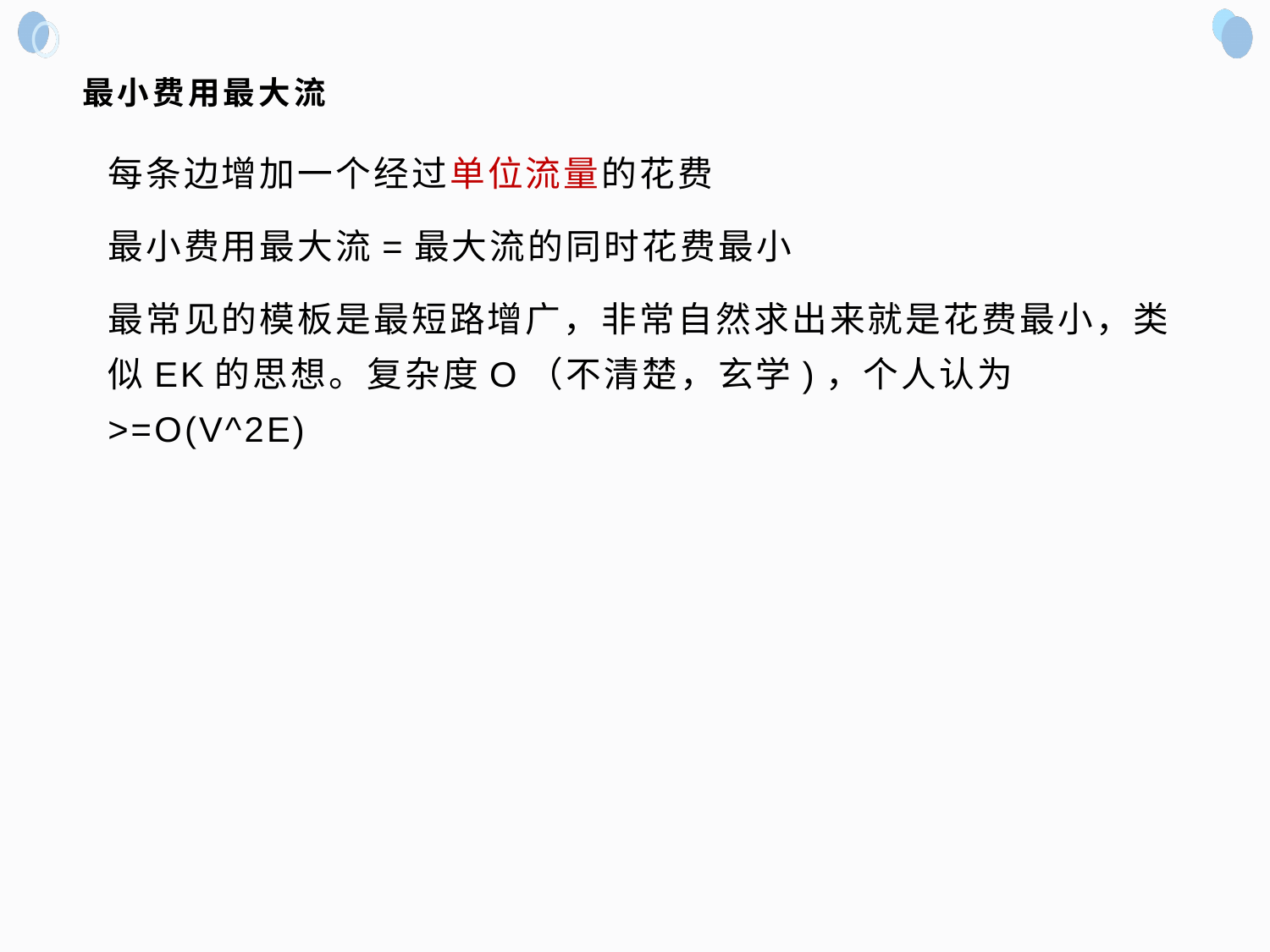

# 最小费用最大流
每条边增加一个经过单位流量的花费
最小费用最大流=最大流的同时花费最小
最常见的模板是最短路增广，非常自然求出来就是花费最小，类似EK的思想。复杂度O（不清楚，玄学)，个人认为>=O(V^2E)